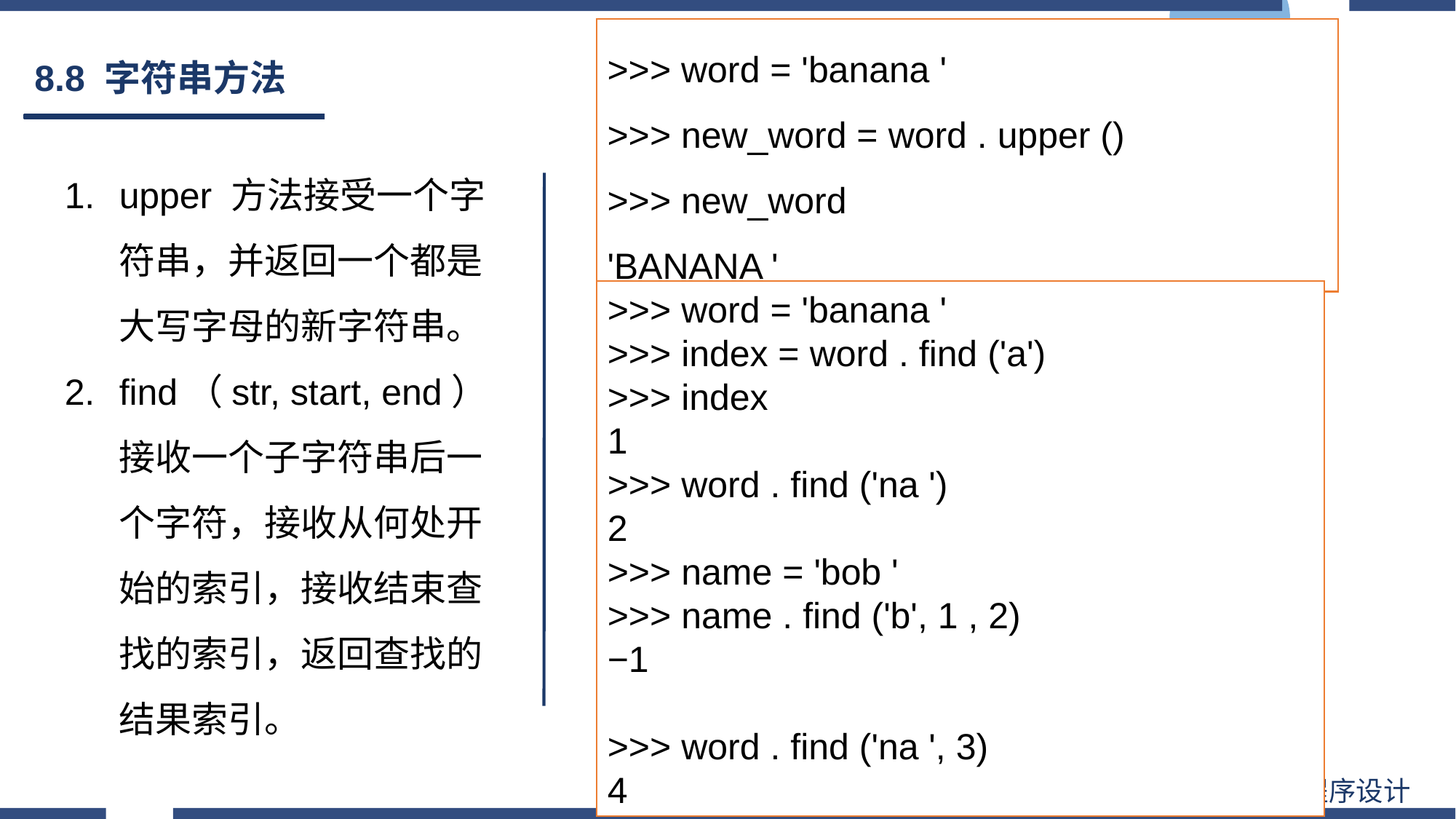

>>> word = 'banana '
>>> new_word = word . upper ()
>>> new_word
'BANANA '
# 8.8 字符串方法
upper 方法接受一个字符串，并返回一个都是大写字母的新字符串。
find（str, start, end）接收一个子字符串后一个字符，接收从何处开始的索引，接收结束查找的索引，返回查找的结果索引。
>>> word = 'banana '
>>> index = word . find ('a')
>>> index
1
>>> word . find ('na ')
2
>>> name = 'bob '
>>> name . find ('b', 1 , 2)
−1

>>> word . find ('na ', 3)
4